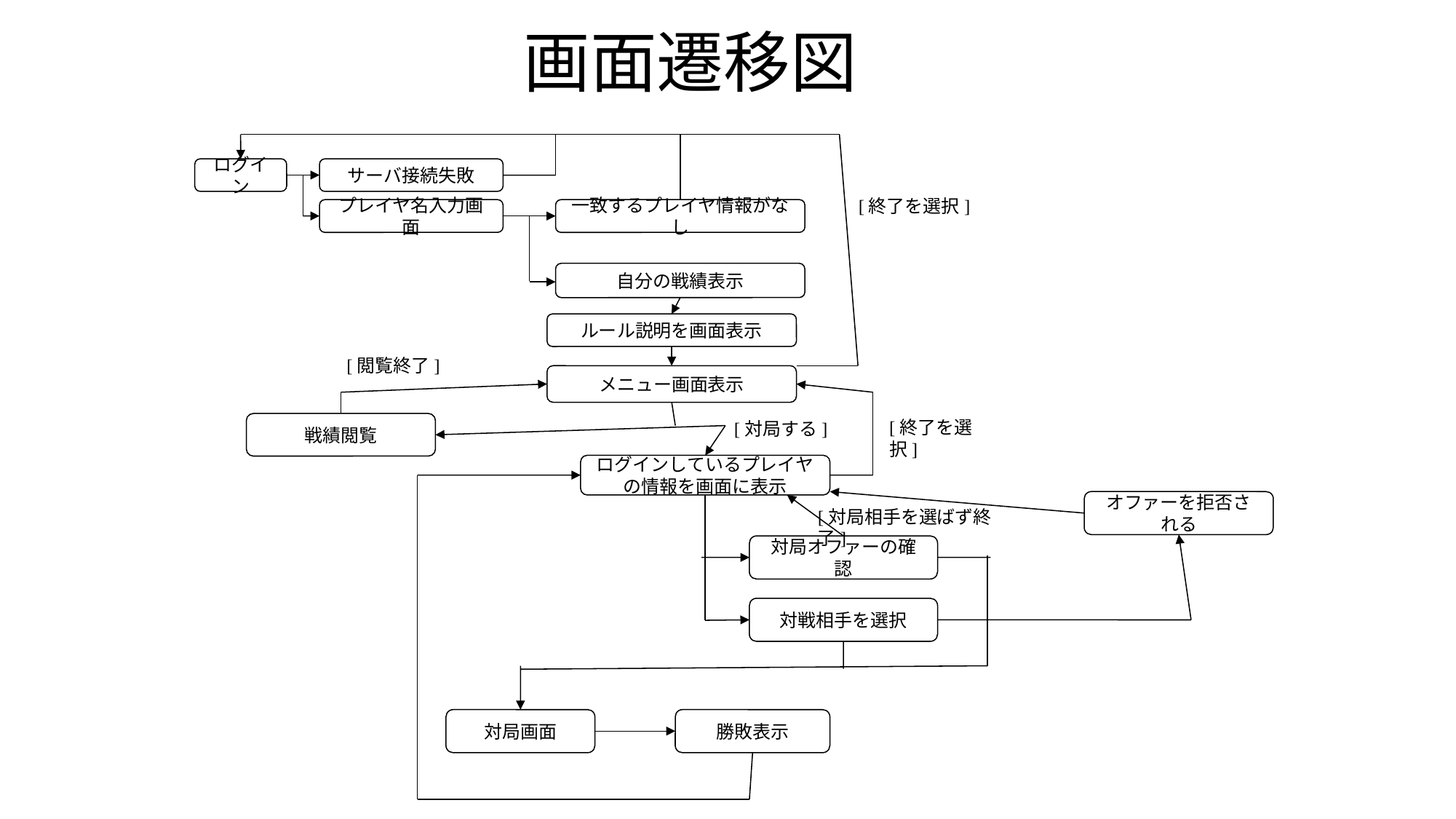

画面遷移図
ログイン
サーバ接続失敗
[終了を選択]
プレイヤ名入力画面
一致するプレイヤ情報がなし
自分の戦績表示
ルール説明を画面表示
[閲覧終了]
メニュー画面表示
[終了を選択]
[対局する]
戦績閲覧
ログインしているプレイヤの情報を画面に表示
オファーを拒否される
[対局相手を選ばず終了]
対局オファーの確認
対戦相手を選択
対局画面
勝敗表示